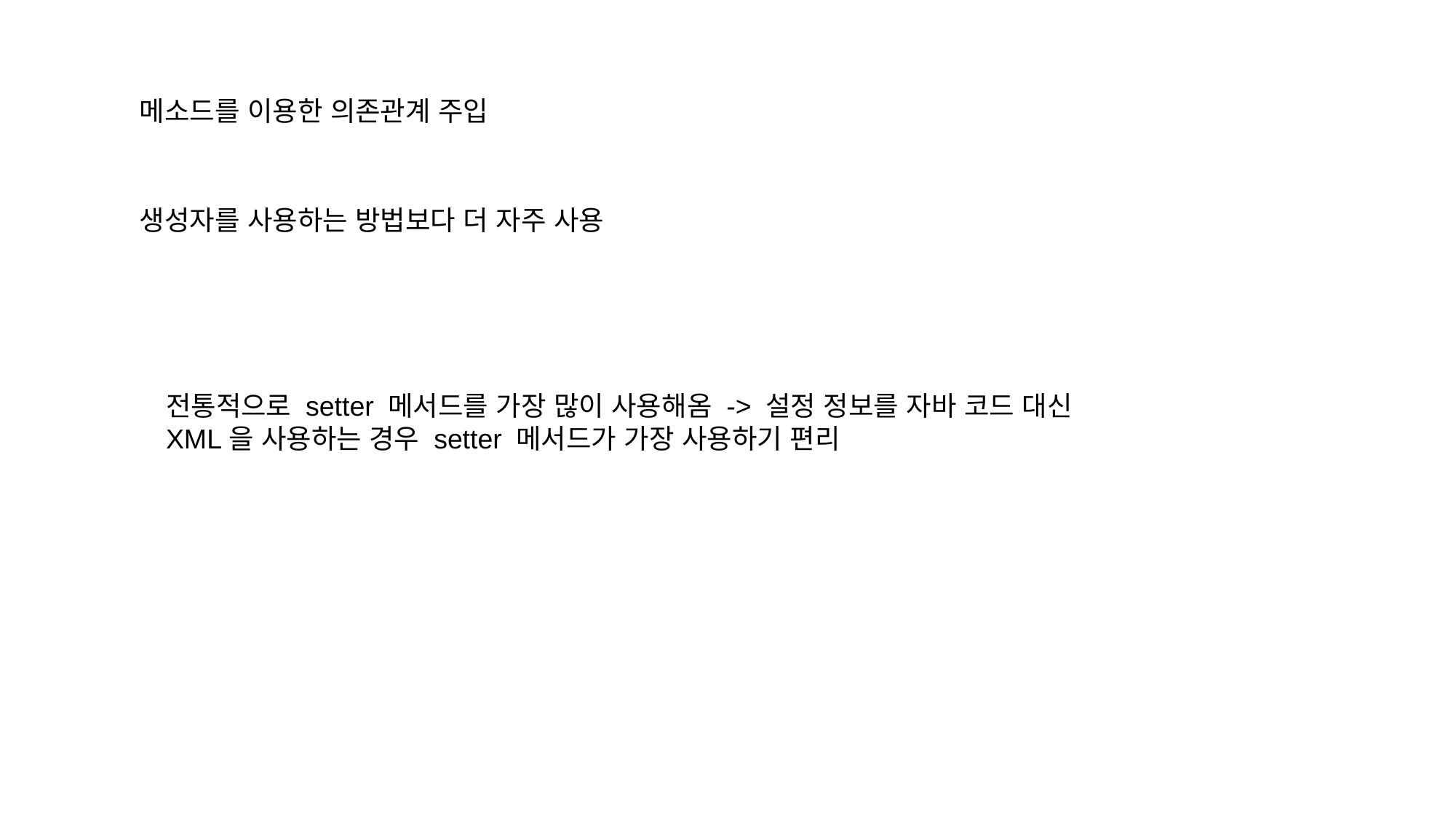

메소드를 이용한 의존관계 주입
생성자를 사용하는 방법보다 더 자주 사용
전통적으로 setter 메서드를 가장 많이 사용해옴 -> 설정 정보를 자바 코드 대신 XML을 사용하는 경우 setter 메서드가 가장 사용하기 편리